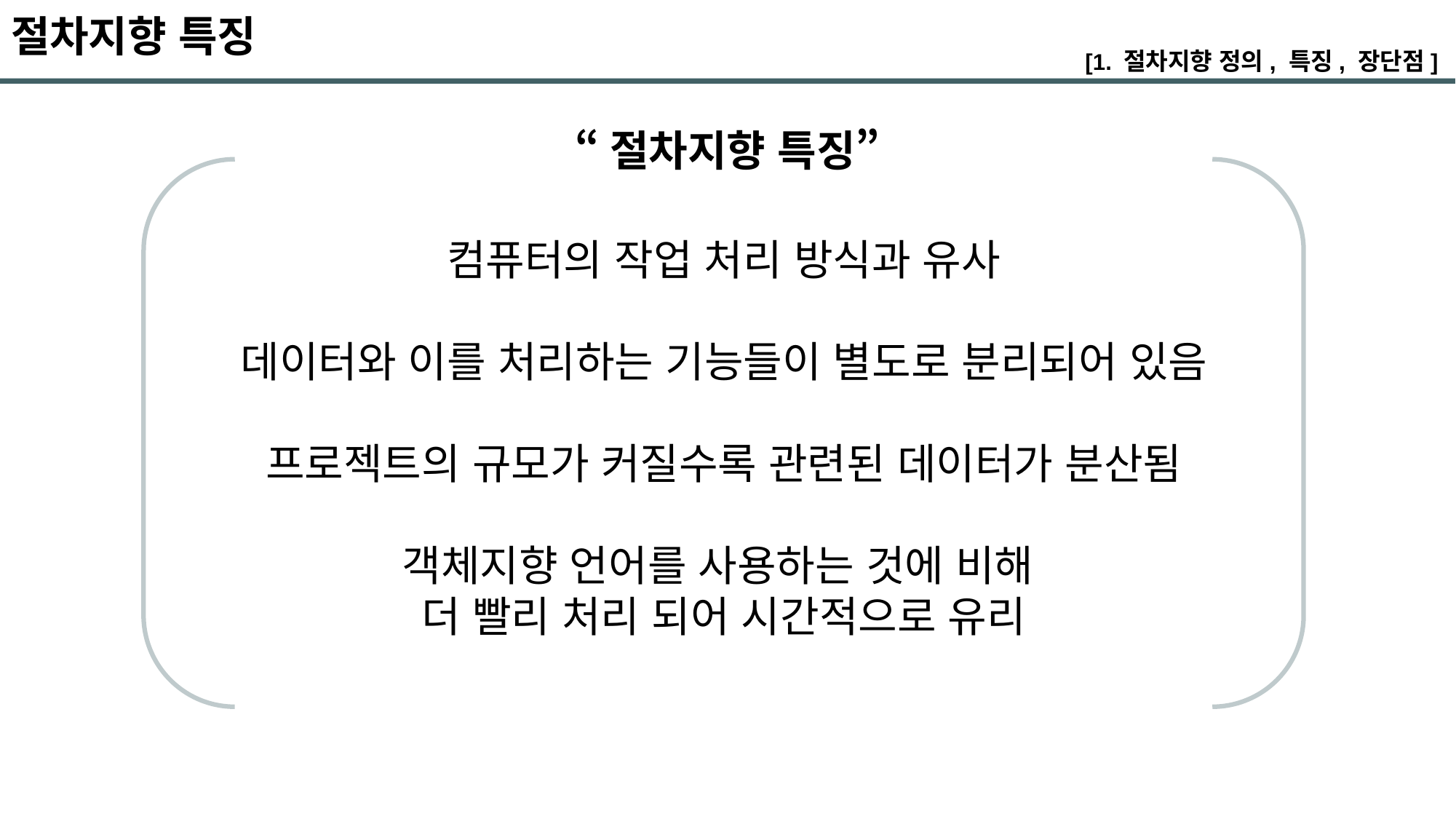

절차지향 특징​
[1. 절차지향 정의, 특징, 장단점]

“절차지향 특징”

컴퓨터의 작업 처리 방식과 유사

데이터와 이를 처리하는 기능들이 별도로 분리되어 있음

프로젝트의 규모가 커질수록 관련된 데이터가 분산됨

객체지향 언어를 사용하는 것에 비해
더 빨리 처리 되어 시간적으로 유리